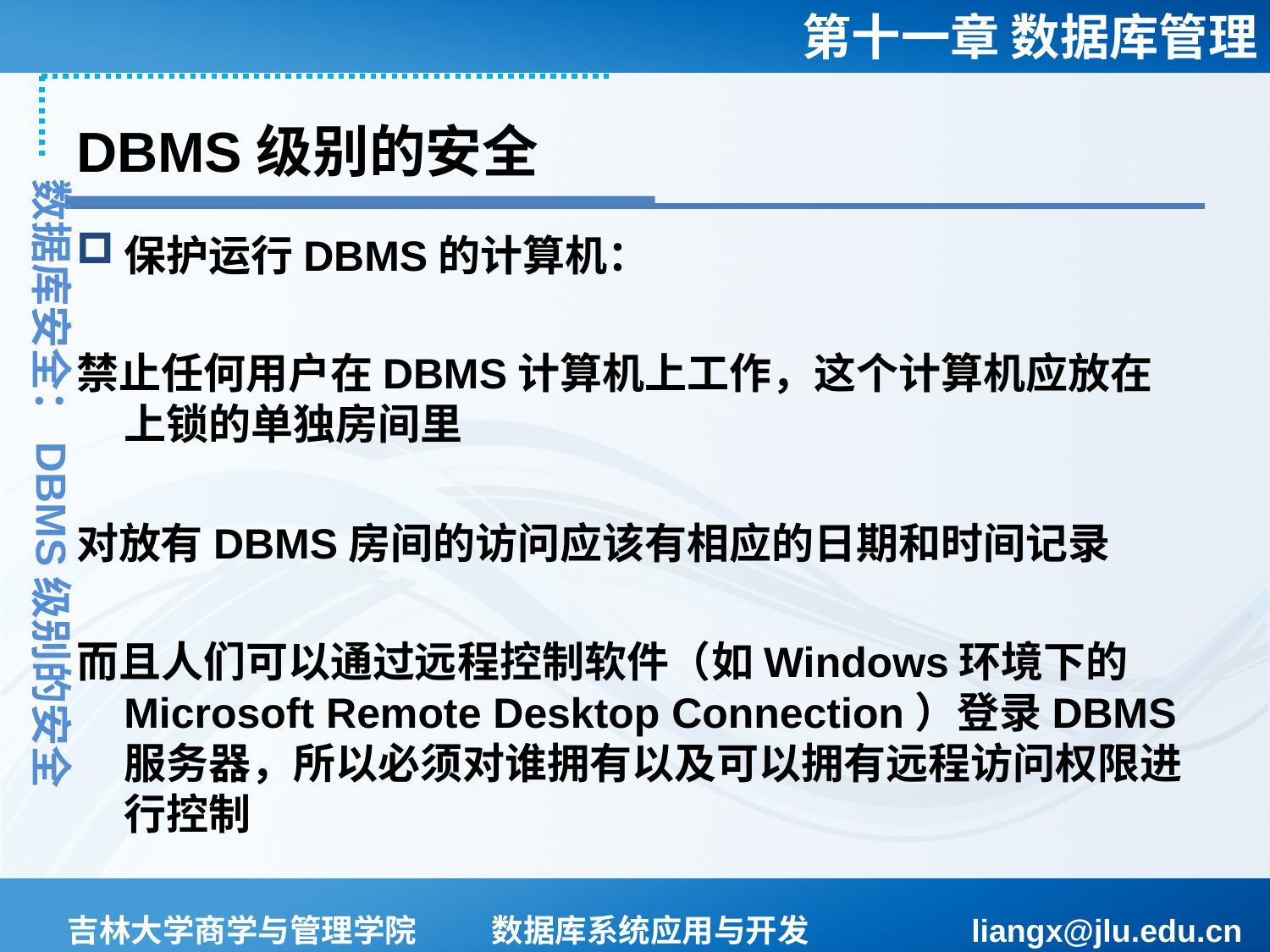

# DBMS级别的安全
数据库安全：DBMS级别的安全
保护运行DBMS的计算机：

禁止任何用户在DBMS计算机上工作，这个计算机应放在上锁的单独房间里

对放有DBMS房间的访问应该有相应的日期和时间记录

而且人们可以通过远程控制软件（如Windows环境下的Microsoft Remote Desktop Connection）登录DBMS服务器，所以必须对谁拥有以及可以拥有远程访问权限进行控制